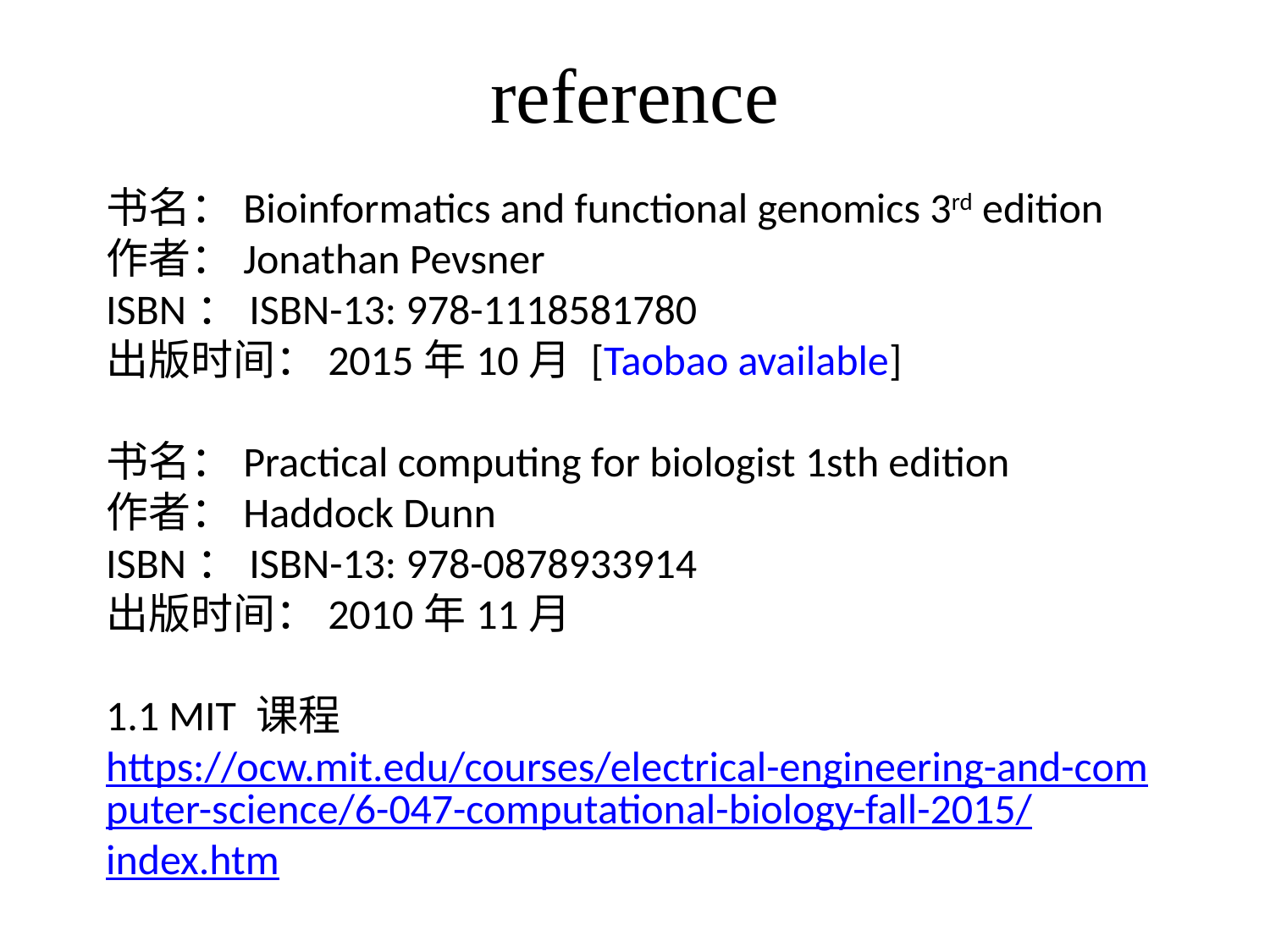

# reference
书名：Bioinformatics and functional genomics 3rd edition
作者：Jonathan Pevsner
ISBN：ISBN-13: 978-1118581780
出版时间：2015年10月 [Taobao available]

书名：Practical computing for biologist 1sth edition
作者：Haddock Dunn
ISBN：ISBN-13: 978-0878933914
出版时间：2010年11月

1.1 MIT 课程 https://ocw.mit.edu/courses/electrical-engineering-and-computer-science/6-047-computational-biology-fall-2015/index.htm